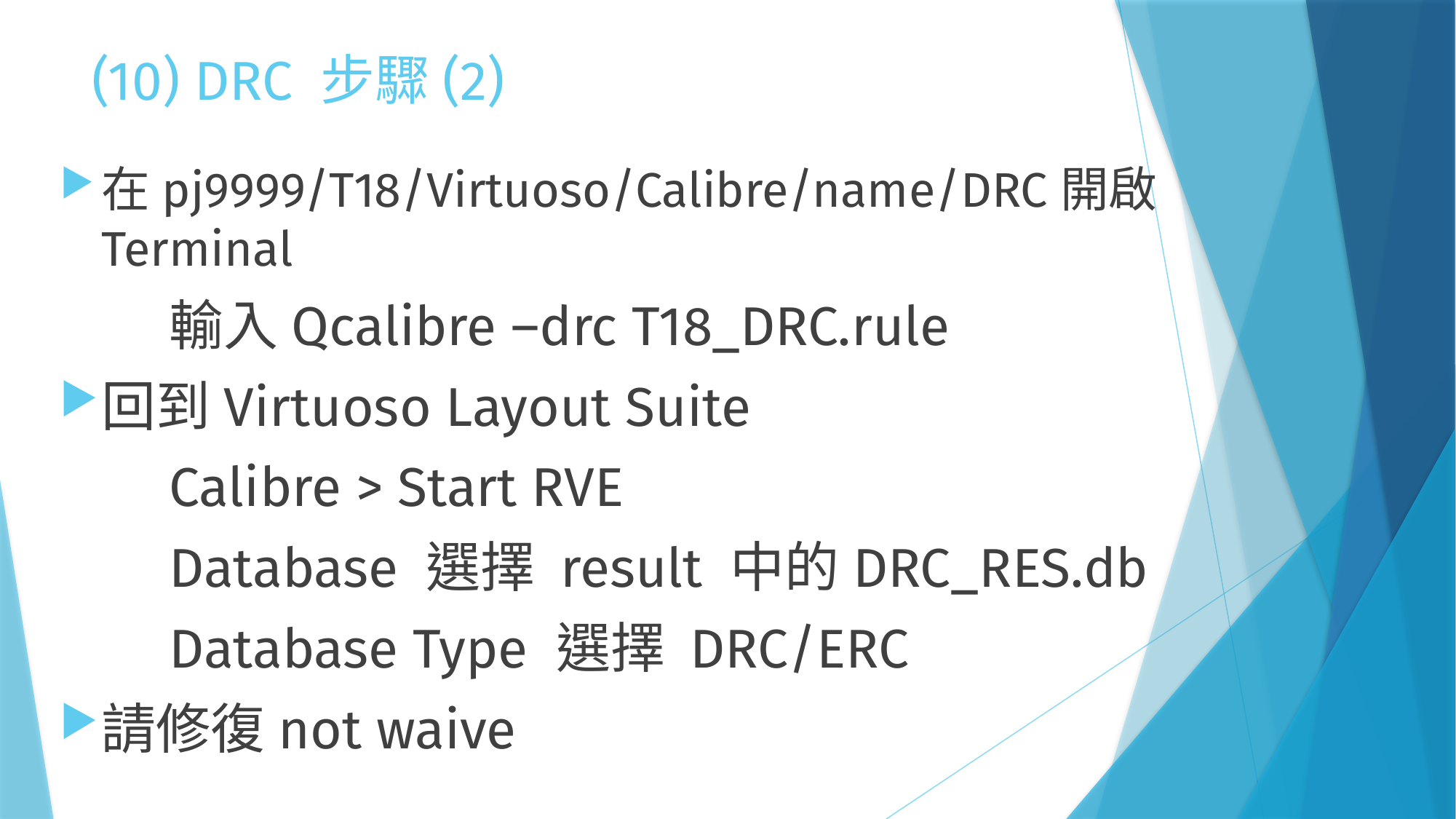

# (10) DRC 步驟(2)
在pj9999/T18/Virtuoso/Calibre/name/DRC開啟Terminal
	輸入Qcalibre –drc T18_DRC.rule
回到Virtuoso Layout Suite
	Calibre > Start RVE
	Database 選擇 result 中的DRC_RES.db
	Database Type 選擇 DRC/ERC
請修復not waive